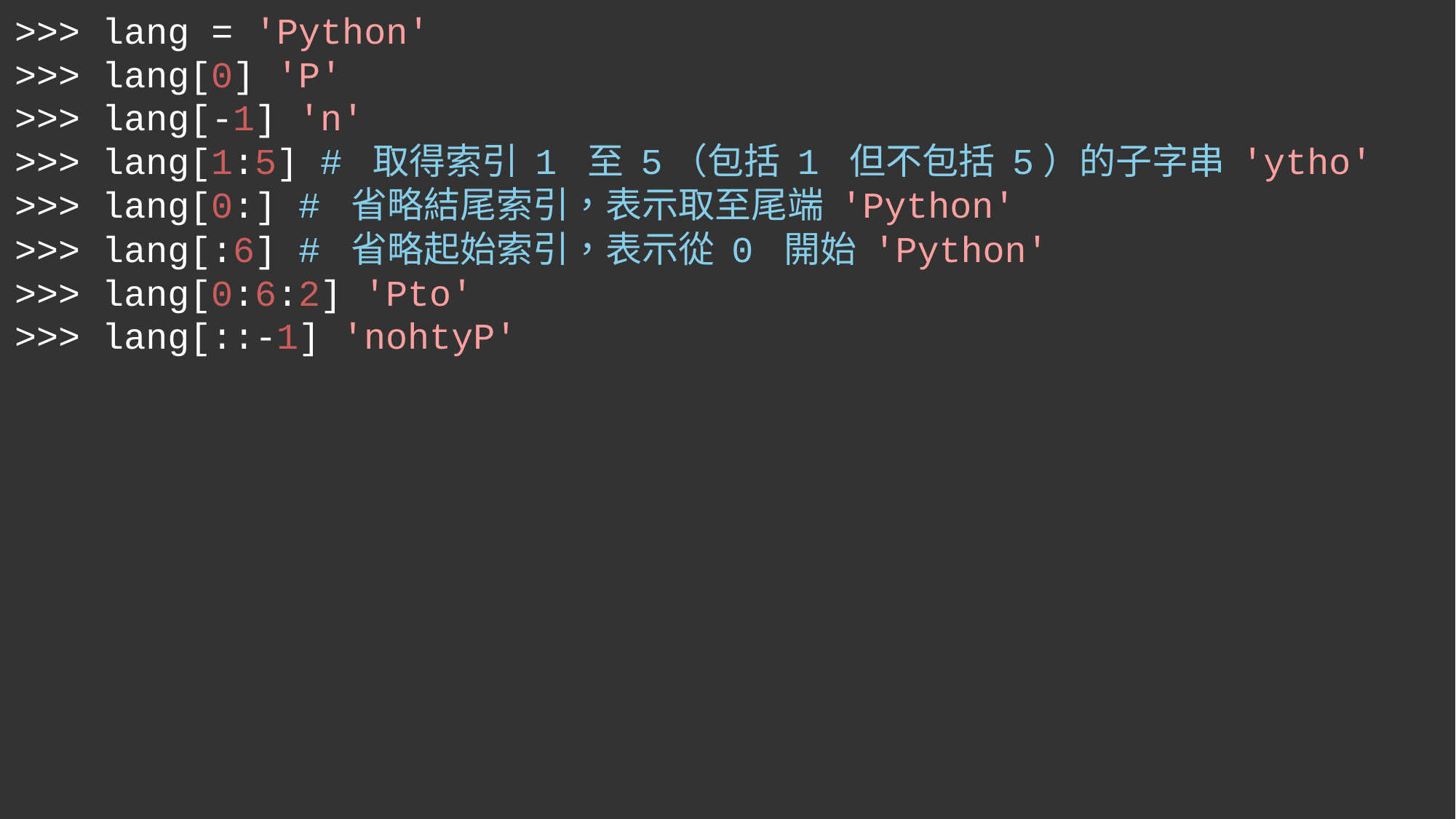

>>> lang = 'Python'
>>> lang[0] 'P'
>>> lang[-1] 'n'
>>> lang[1:5] # 取得索引 1 至 5（包括 1 但不包括 5）的子字串 'ytho'
>>> lang[0:] # 省略結尾索引，表示取至尾端 'Python'
>>> lang[:6] # 省略起始索引，表示從 0 開始 'Python'
>>> lang[0:6:2] 'Pto'
>>> lang[::-1] 'nohtyP'